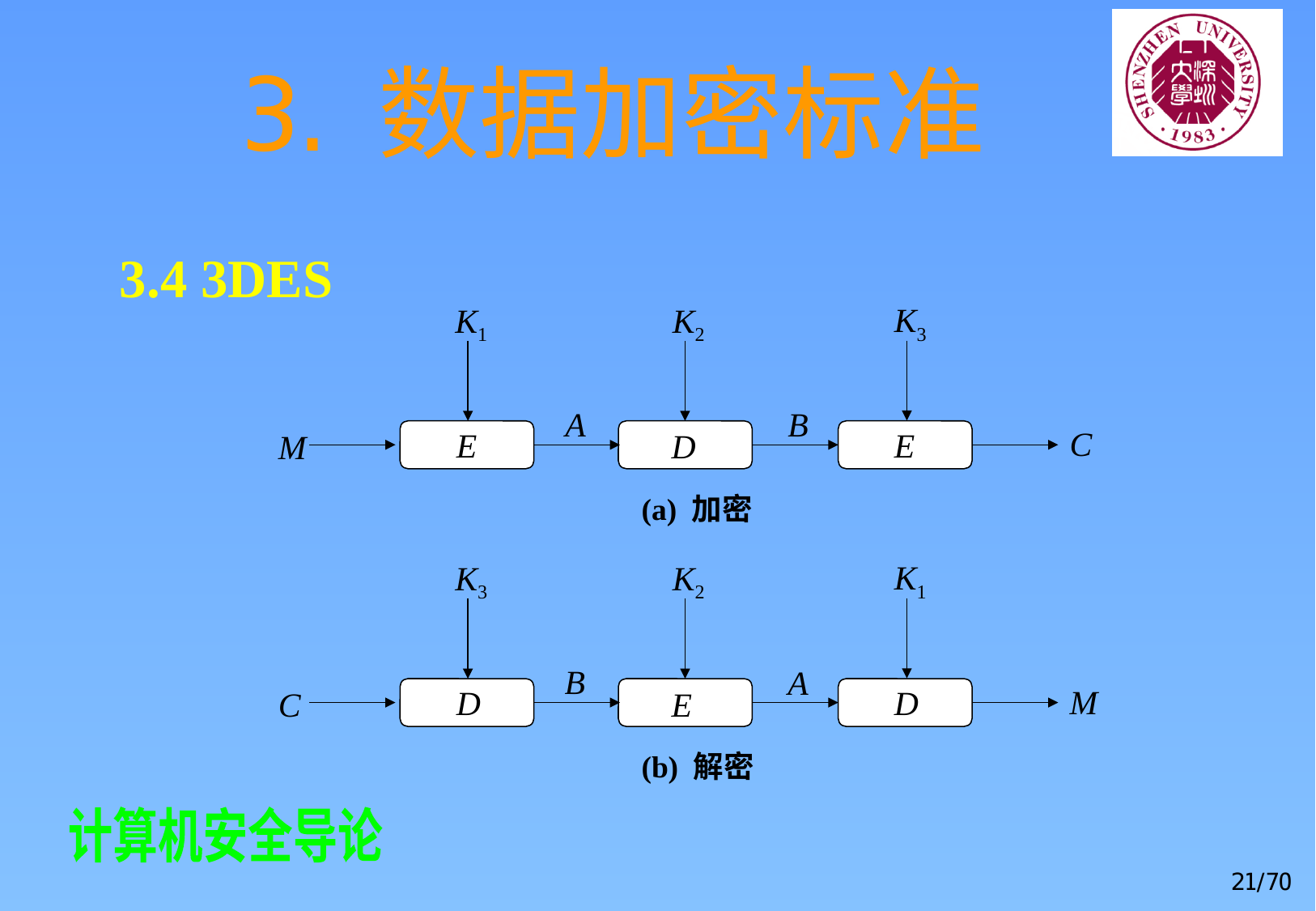

# 3. 数据加密标准
3.4 3DES
K3
K1
K2
A
B
C
E
E
D
M

(a) 加密
K1
K3
K2
B
A
M
D
D
E
C

(b) 解密
21/70